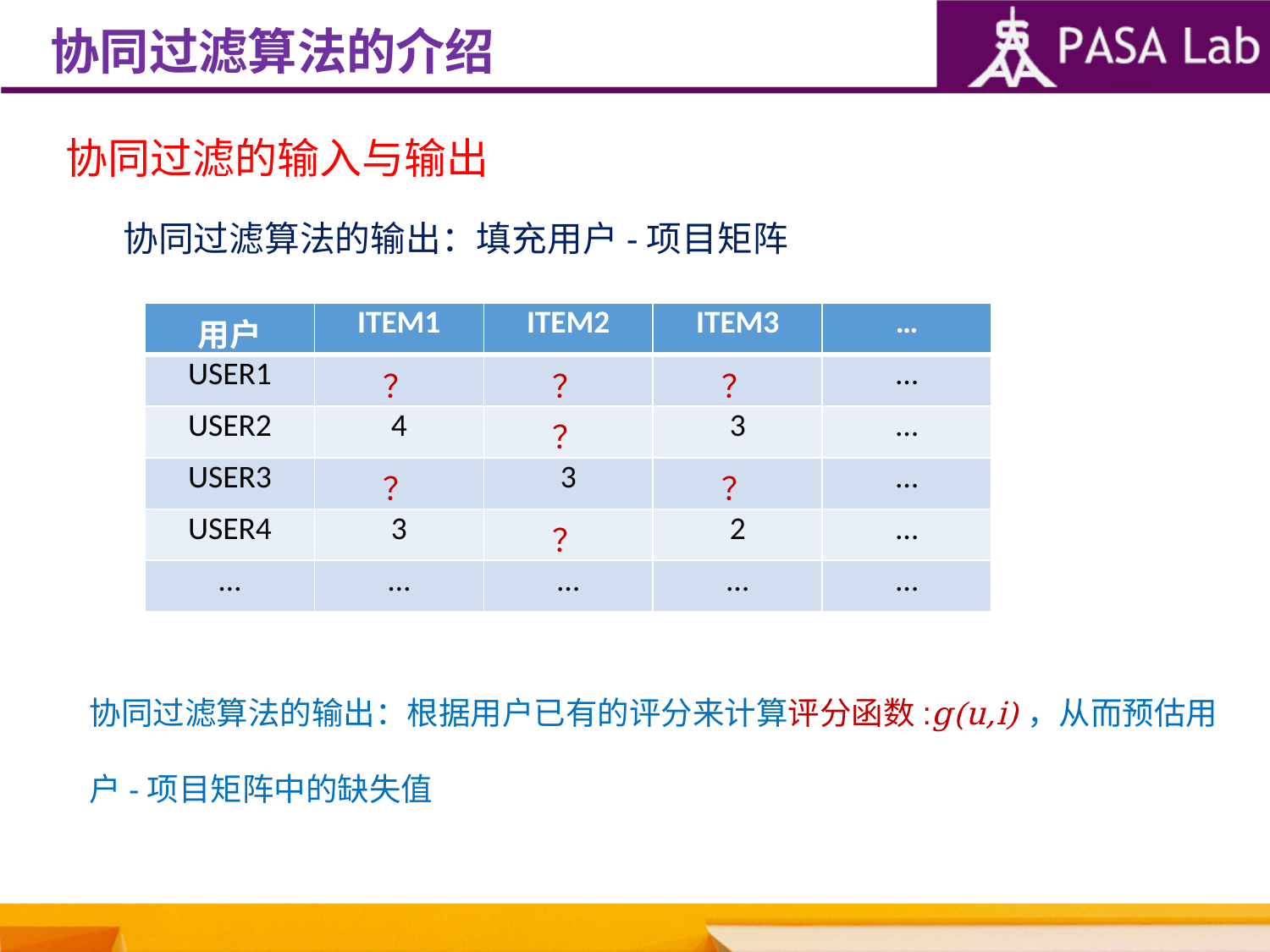

协同过滤算法的介绍
协同过滤的输入与输出
协同过滤算法的输出：填充用户-项目矩阵
| 用户 | ITEM1 | ITEM2 | ITEM3 | … |
| --- | --- | --- | --- | --- |
| USER1 | ？ | ？ | ？ | … |
| USER2 | 4 | ？ | 3 | … |
| USER3 | ？ | 3 | ？ | … |
| USER4 | 3 | ？ | 2 | … |
| … | … | … | … | … |
协同过滤算法的输出：根据用户已有的评分来计算评分函数:g(u,i)，从而预估用户-项目矩阵中的缺失值